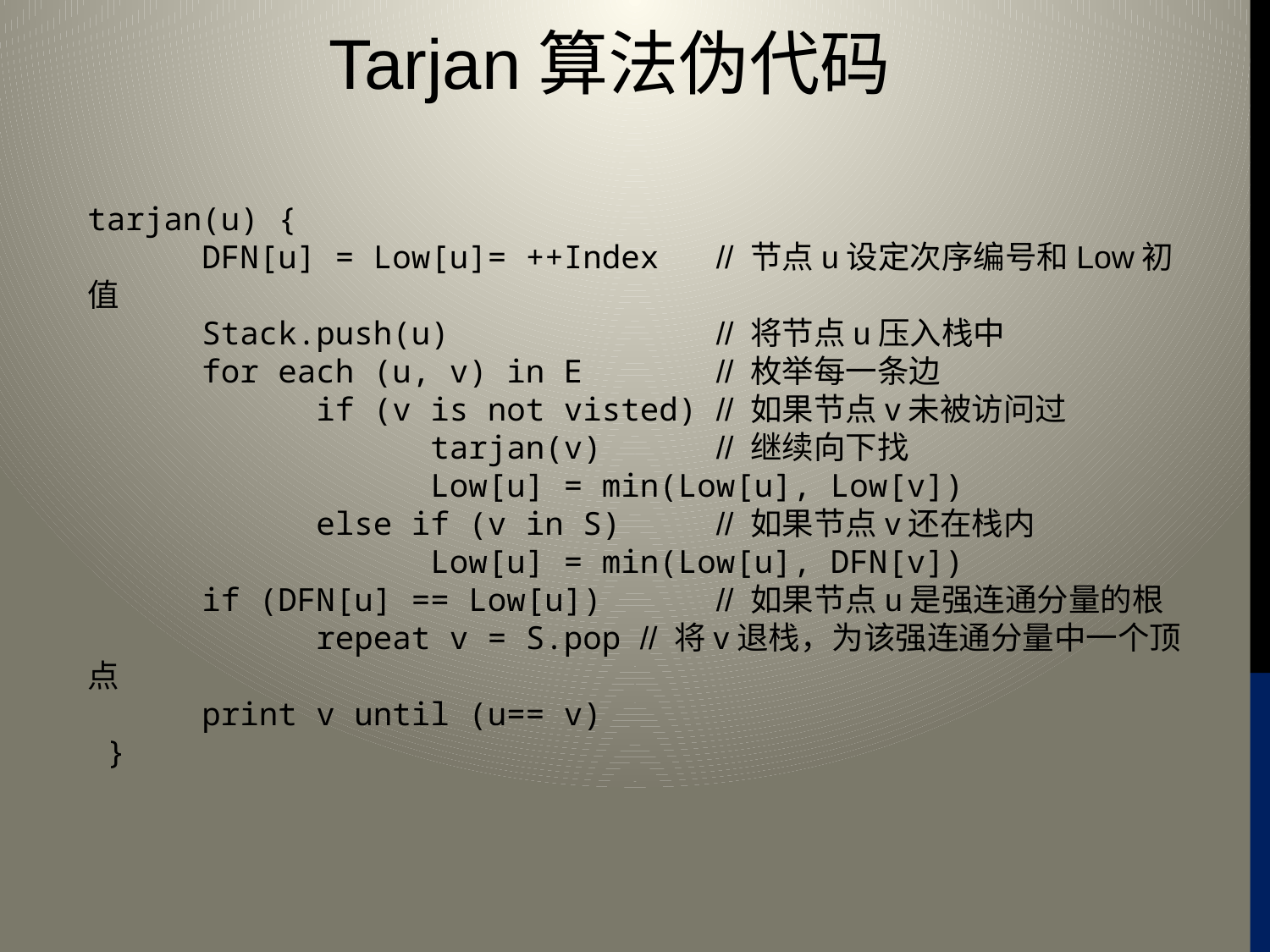

# Tarjan算法伪代码

tarjan(u) {
      DFN[u] = Low[u]= ++Index   // 节点u设定次序编号和Low初值
      Stack.push(u)              // 将节点u压入栈中
      for each (u, v) in E       // 枚举每一条边
            if (v is not visted) // 如果节点v未被访问过
                  tarjan(v)      // 继续向下找
                  Low[u] = min(Low[u], Low[v])
            else if (v in S)     // 如果节点v还在栈内
                  Low[u] = min(Low[u], DFN[v])
      if (DFN[u] == Low[u])      // 如果节点u是强连通分量的根
            repeat v = S.pop // 将v退栈，为该强连通分量中一个顶点
      print v until (u== v)
 }